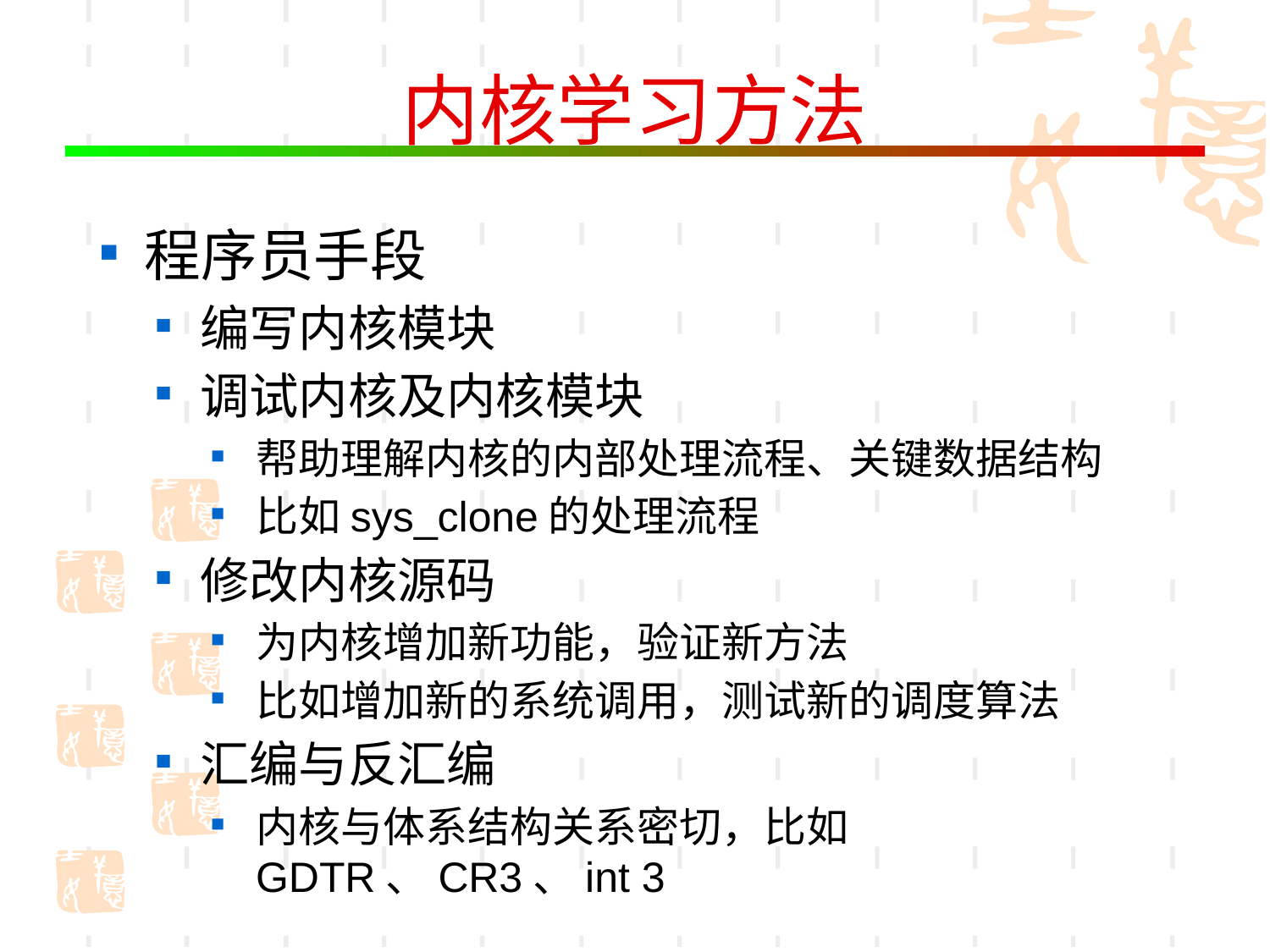

# 内核学习方法
程序员手段
编写内核模块
调试内核及内核模块
帮助理解内核的内部处理流程、关键数据结构
比如sys_clone的处理流程
修改内核源码
为内核增加新功能，验证新方法
比如增加新的系统调用，测试新的调度算法
汇编与反汇编
内核与体系结构关系密切，比如GDTR、CR3、int 3